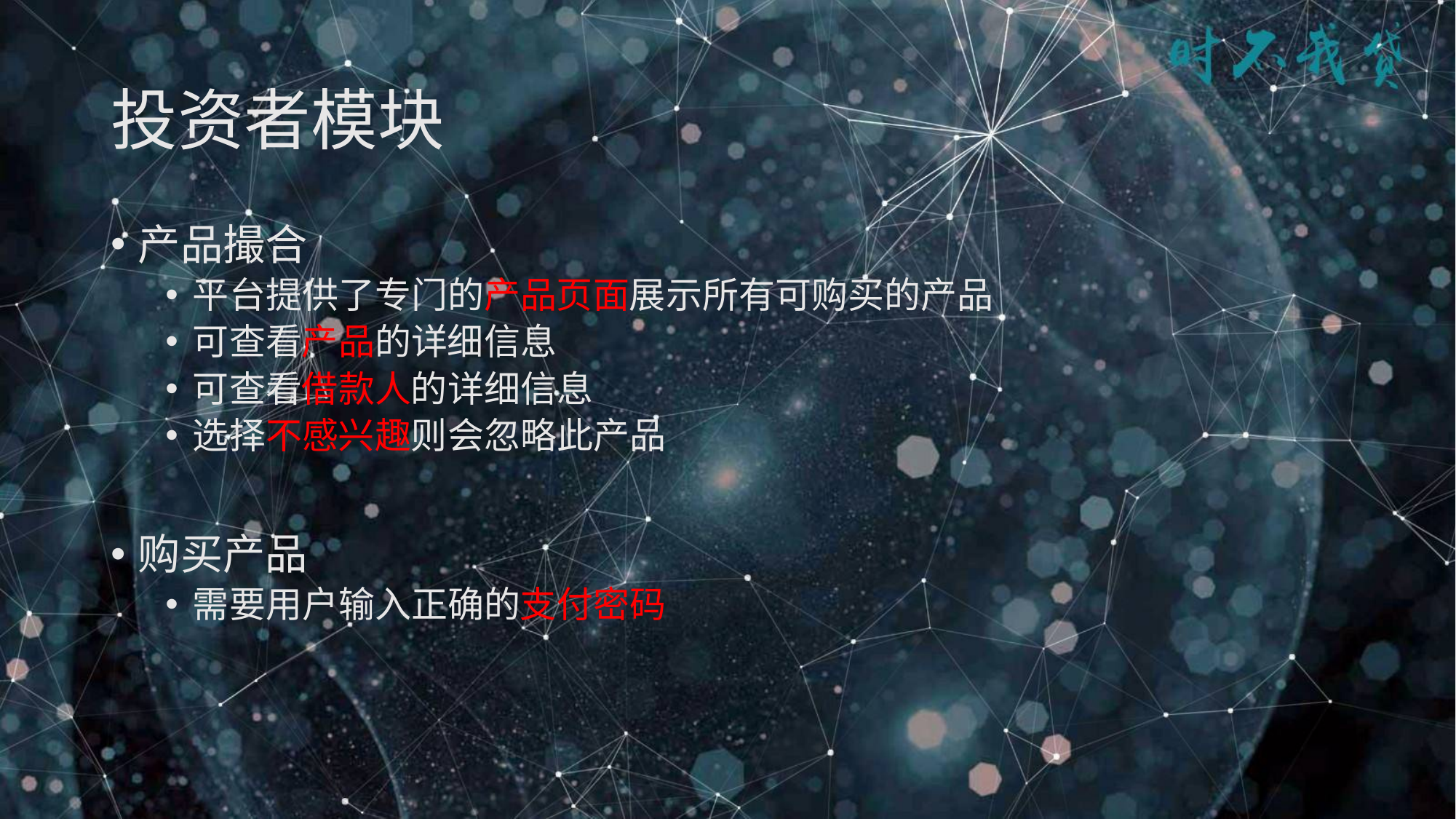

# 投资者模块
产品撮合
平台提供了专门的产品页面展示所有可购买的产品
可查看产品的详细信息
可查看借款人的详细信息
选择不感兴趣则会忽略此产品

购买产品
需要用户输入正确的支付密码